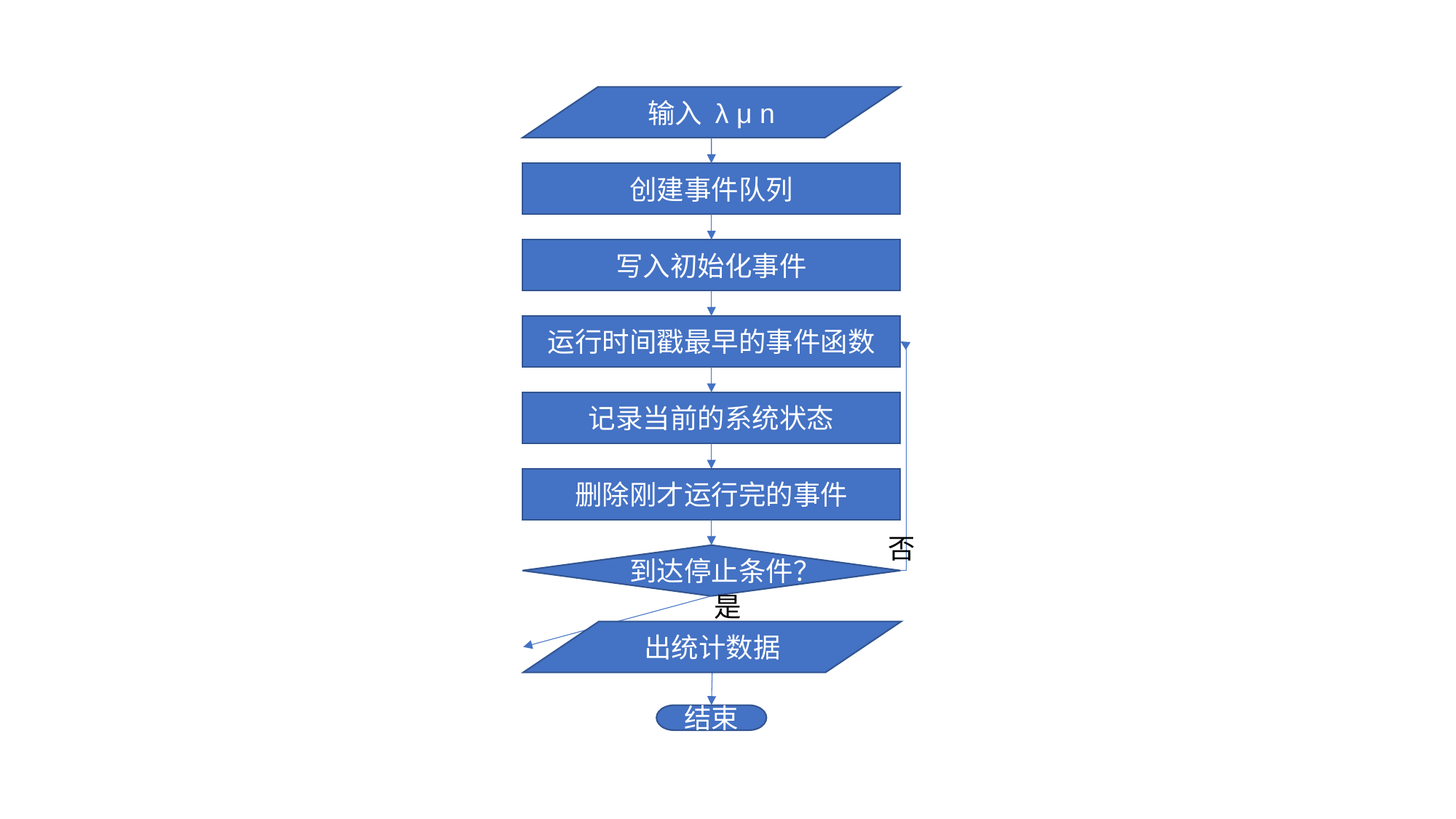

输入 λ μ n
创建事件队列
写入初始化事件
运行时间戳最早的事件函数
记录当前的系统状态
删除刚才运行完的事件
否
到达停止条件？
是
出统计数据
结束